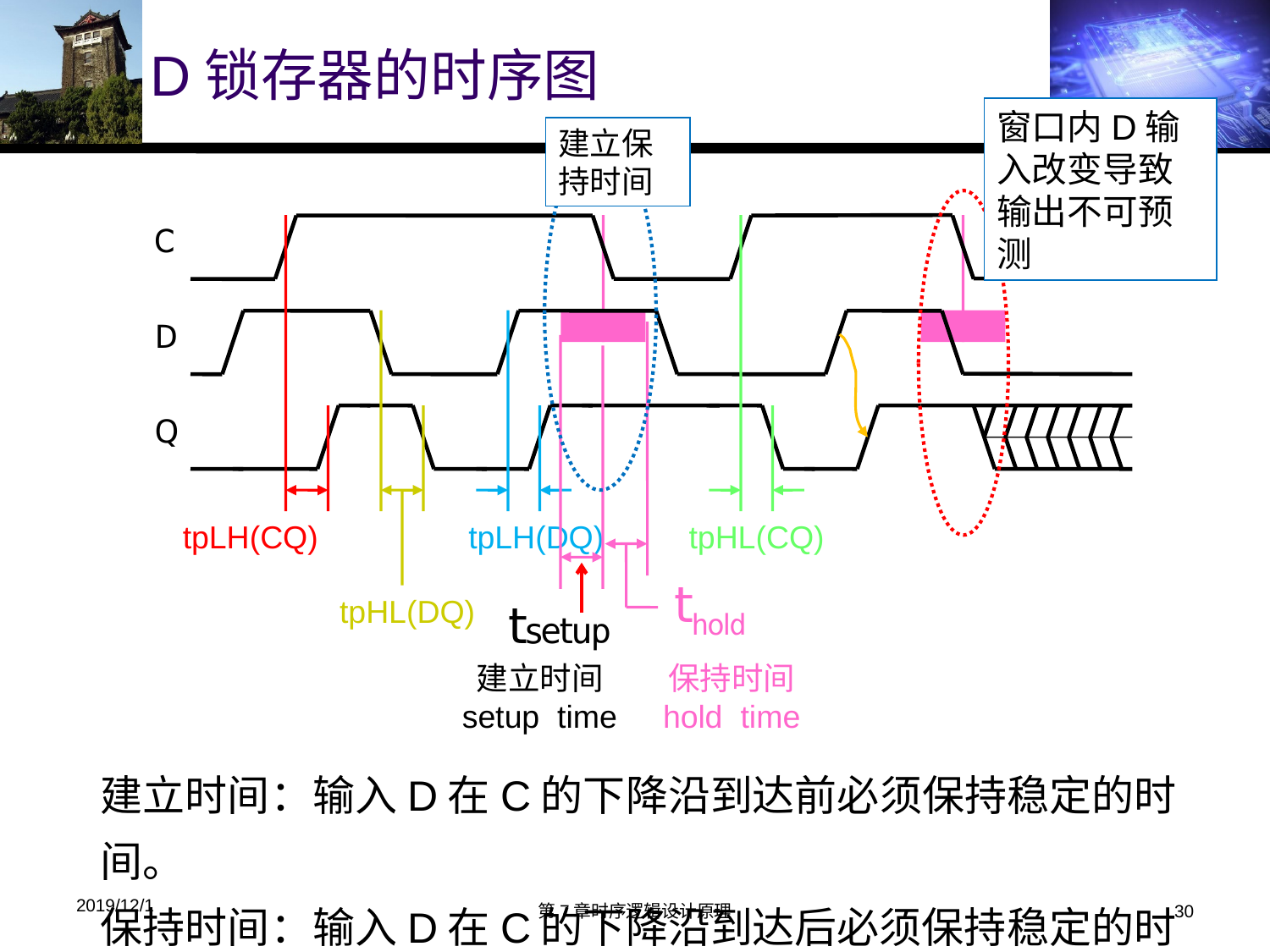

D锁存器的时序图
窗口内D输入改变导致输出不可预测
建立保持时间

C

D

tpLH(CQ)

tpHL(CQ)

tpHL(DQ)

tpLH(DQ)

thold

保持时间
hold  time

tsetup
建立时间
setup  time
Q

建立时间：输入D在C的下降沿到达前必须保持稳定的时间。
保持时间：输入D在C的下降沿到达后必须保持稳定的时间。
2019/12/1
第7章时序逻辑设计原理
30